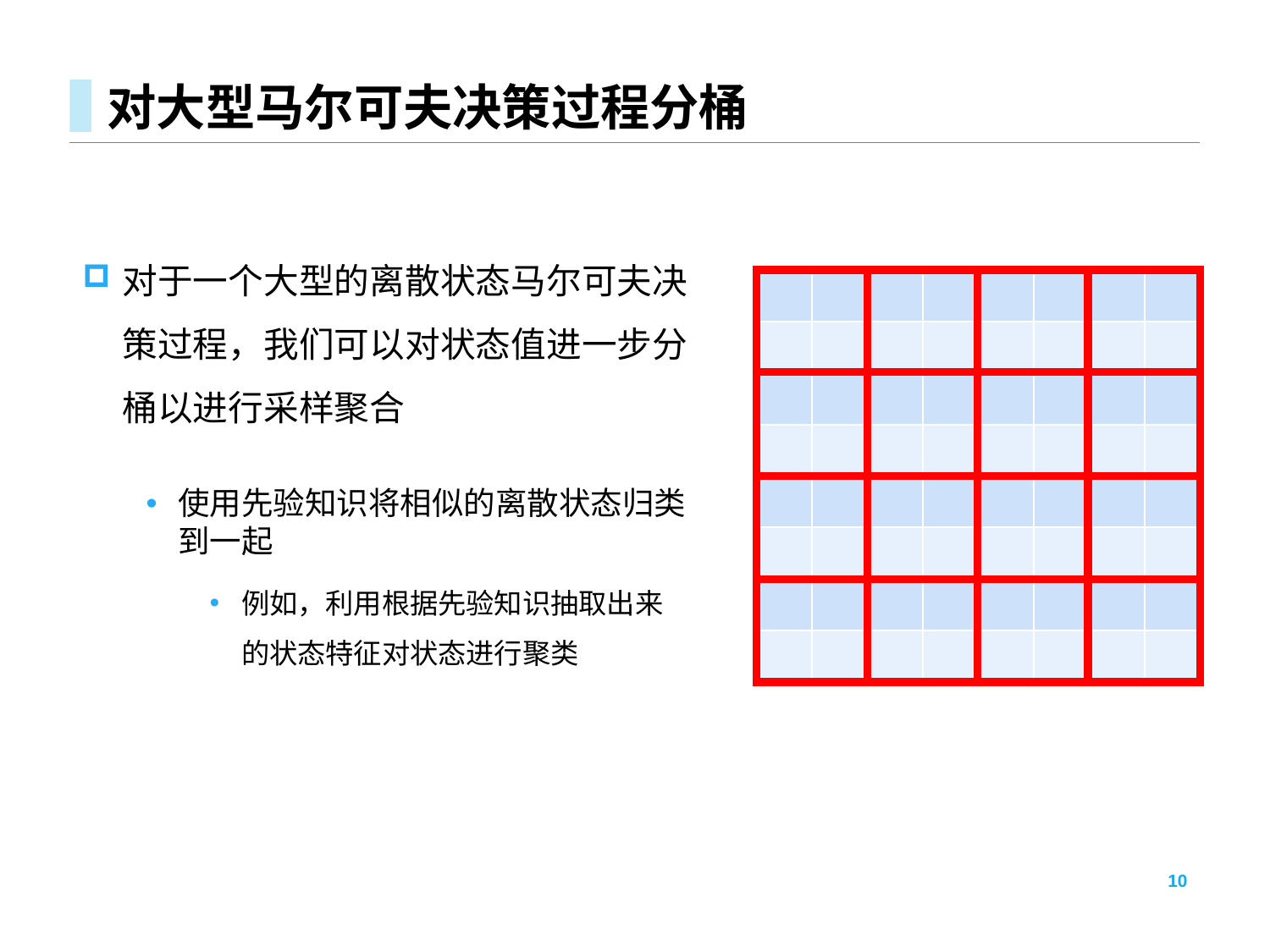

# 对大型马尔可夫决策过程分桶
对于一个大型的离散状态马尔可夫决策过程，我们可以对状态值进一步分桶以进行采样聚合

使用先验知识将相似的离散状态归类到一起
例如，利用根据先验知识抽取出来的状态特征对状态进行聚类
|  |  |  |  |  |  |  |  |
| --- | --- | --- | --- | --- | --- | --- | --- |
|  |  |  |  |  |  |  |  |
|  |  |  |  |  |  |  |  |
|  |  |  |  |  |  |  |  |
|  |  |  |  |  |  |  |  |
|  |  |  |  |  |  |  |  |
|  |  |  |  |  |  |  |  |
|  |  |  |  |  |  |  |  |

10